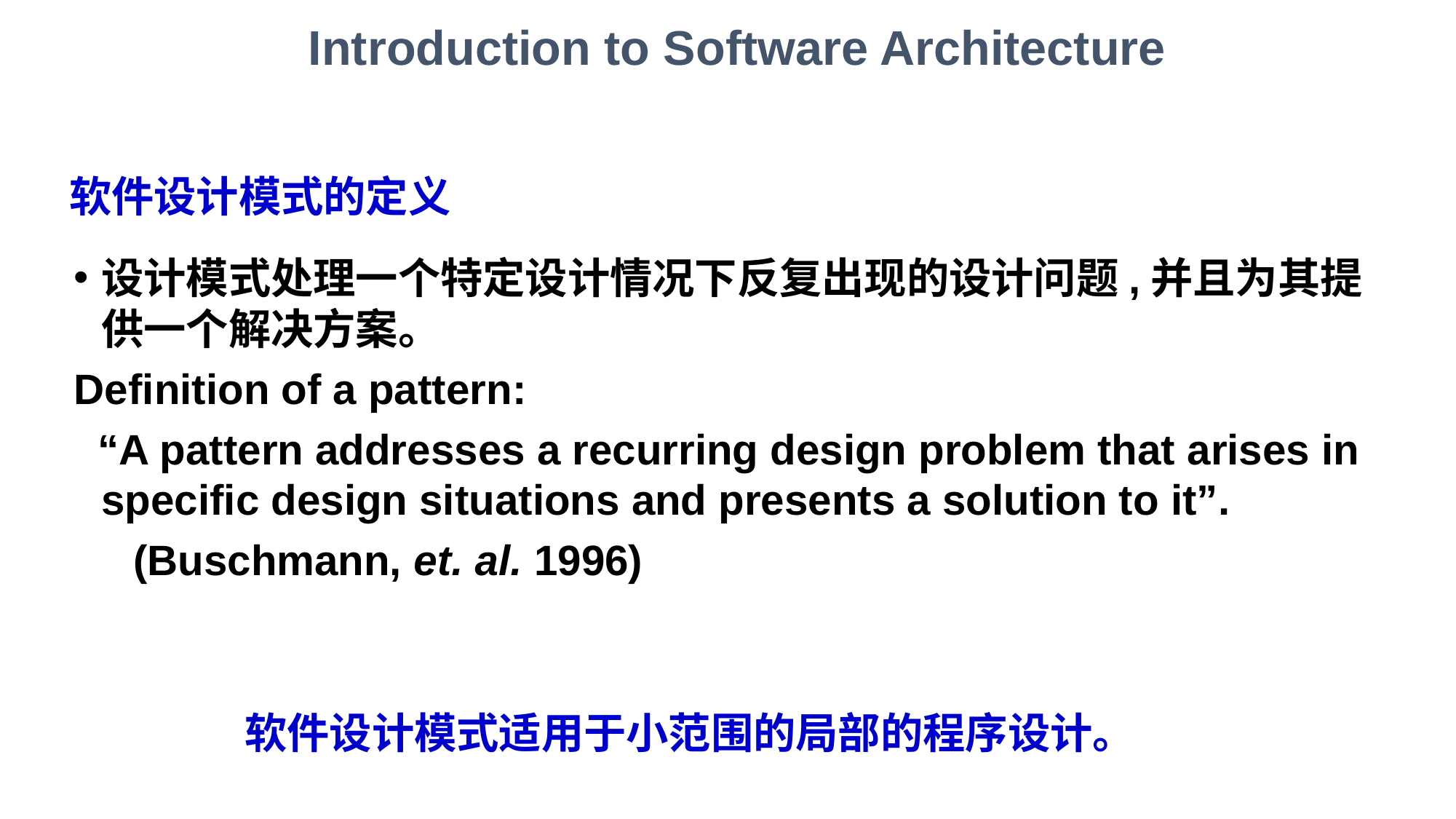

Introduction to Software Architecture
# 软件设计模式的定义
设计模式处理一个特定设计情况下反复出现的设计问题,并且为其提供一个解决方案。
Definition of a pattern:
  “A pattern addresses a recurring design problem that arises in specific design situations and presents a solution to it”.
     (Buschmann, et. al. 1996)
软件设计模式适用于小范围的局部的程序设计。